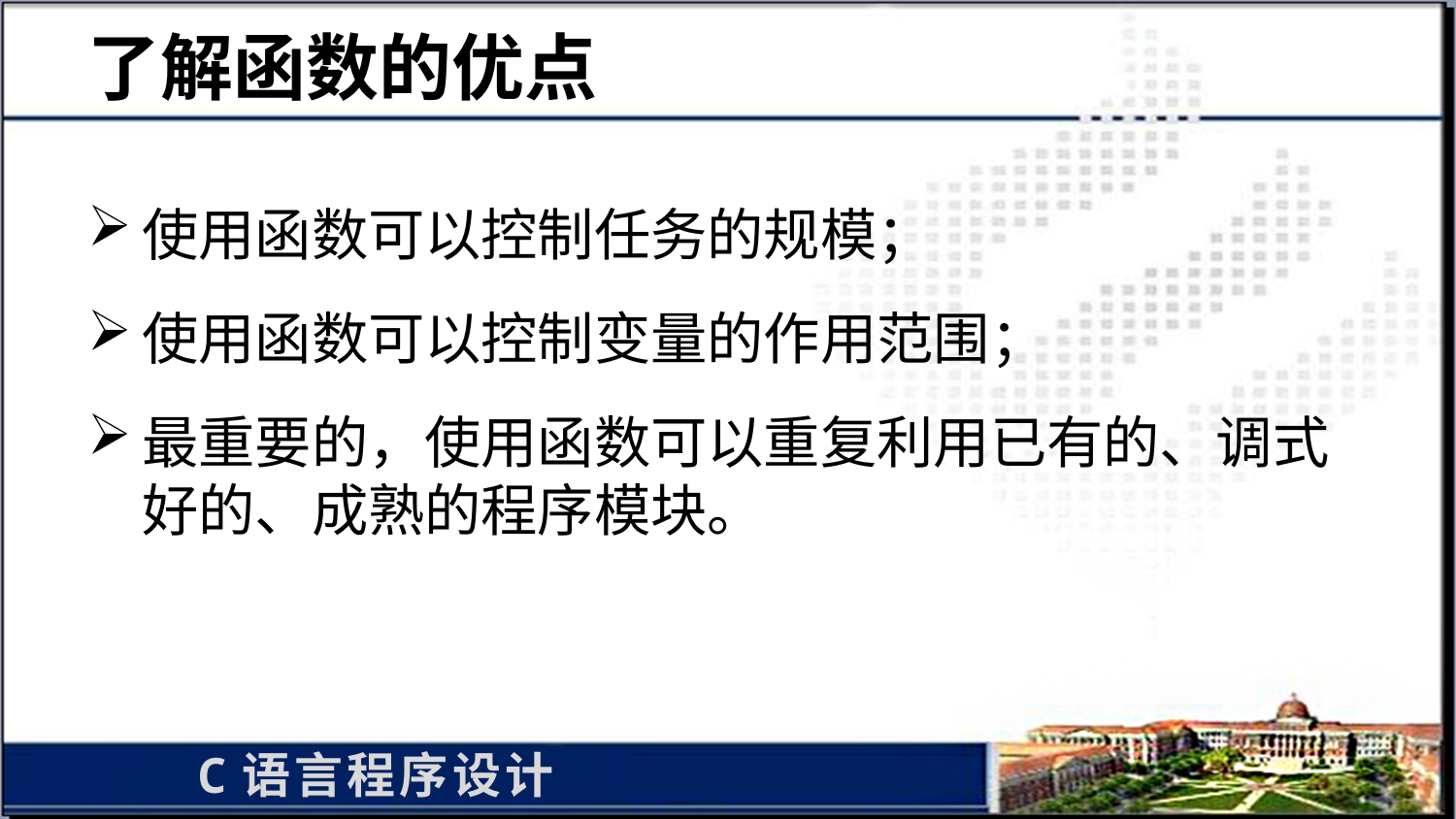

# 了解函数的优点
使用函数可以控制任务的规模；
使用函数可以控制变量的作用范围；
最重要的，使用函数可以重复利用已有的、调式好的、成熟的程序模块。